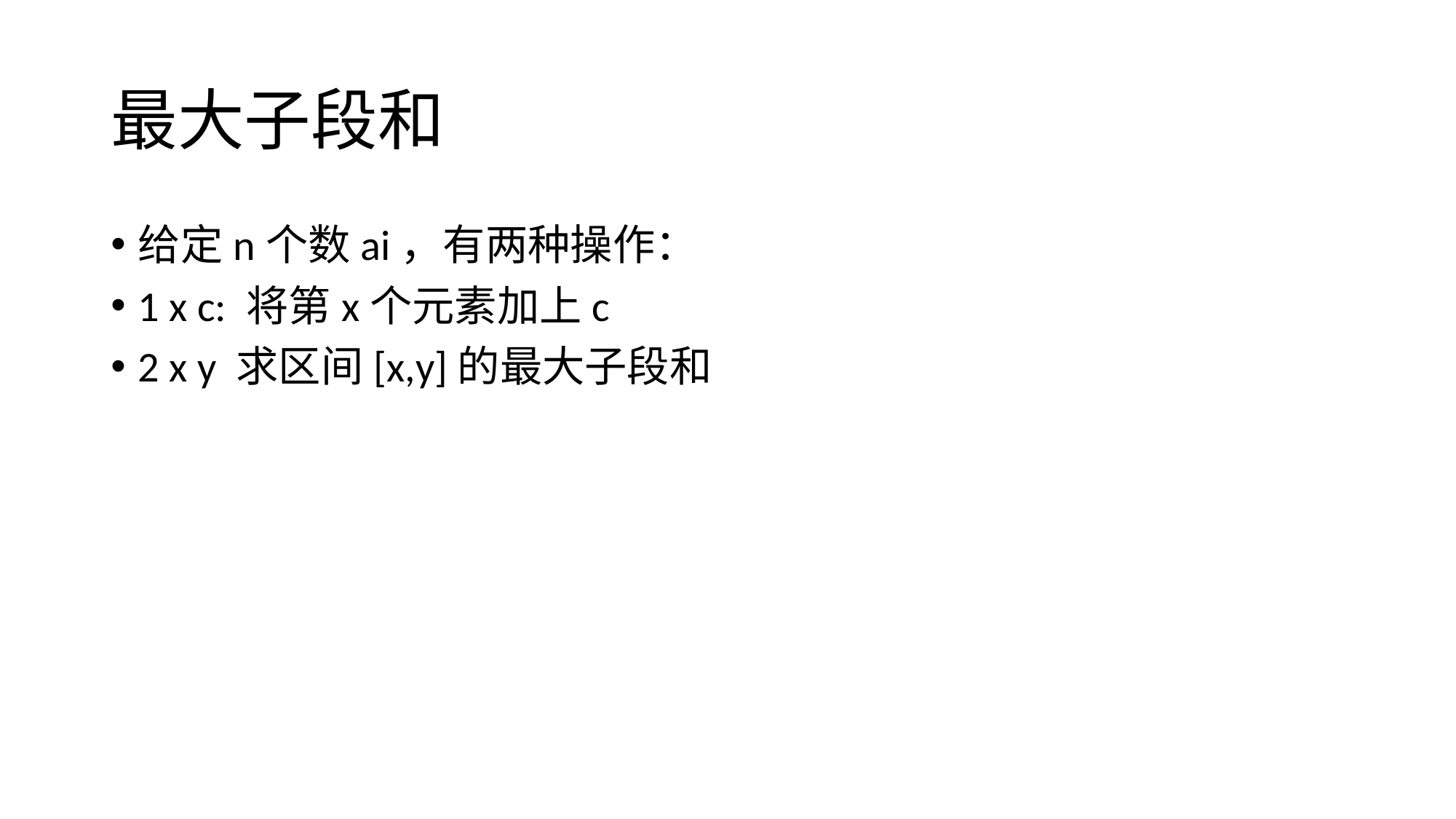

# 最大子段和
给定n个数ai，有两种操作：
1 x c: 将第x个元素加上c
2 x y 求区间[x,y]的最大子段和